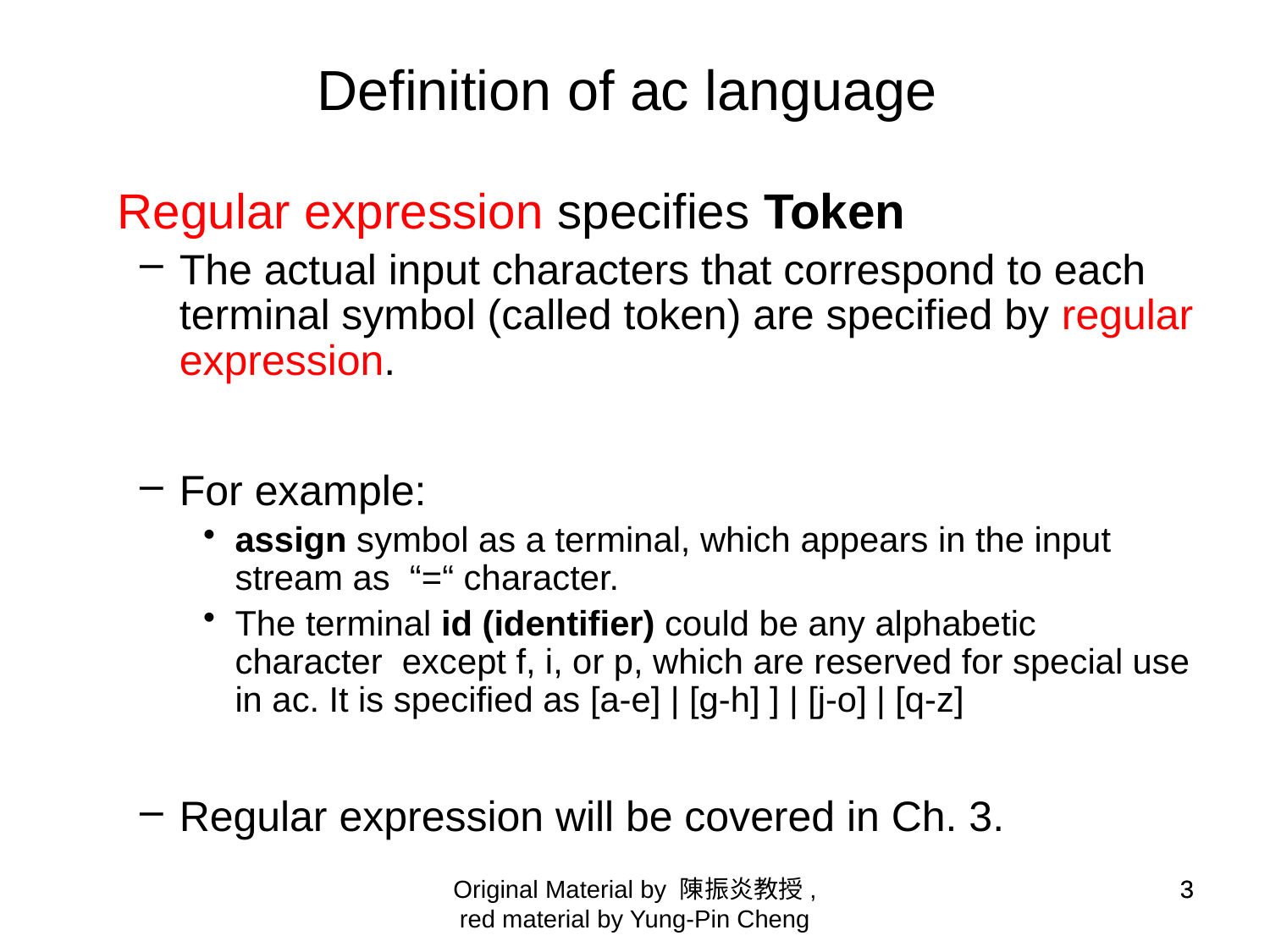

# Definition of ac language
   Regular expression specifies Token
The actual input characters that correspond to each terminal symbol (called token) are specified by regular expression.

For example:
assign symbol as a terminal, which appears in the input stream as  “=“ character.
The terminal id (identifier) could be any alphabetic character  except f, i, or p, which are reserved for special use in ac. It is specified as [a-e] | [g-h] ] | [j-o] | [q-z]

Regular expression will be covered in Ch. 3.
Original Material by 陳振炎教授, red material by Yung-Pin Cheng
3
3